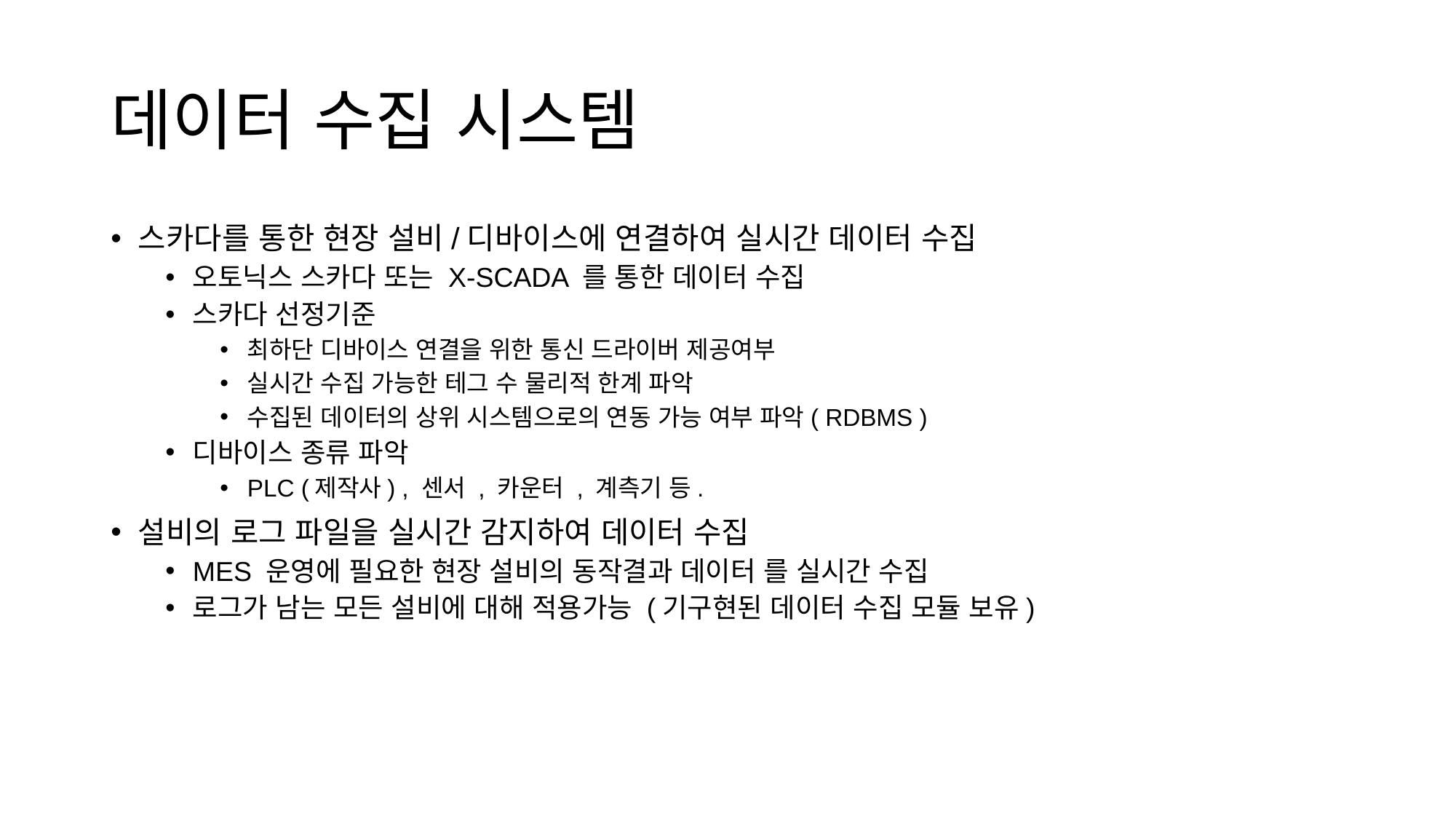

# 데이터 수집 시스템
스카다를 통한 현장 설비/디바이스에 연결하여 실시간 데이터 수집
오토닉스 스카다 또는 X-SCADA 를 통한 데이터 수집
스카다 선정기준
최하단 디바이스 연결을 위한 통신 드라이버 제공여부
실시간 수집 가능한 테그 수 물리적 한계 파악
수집된 데이터의 상위 시스템으로의 연동 가능 여부 파악( RDBMS )
디바이스 종류 파악
PLC (제작사) , 센서 , 카운터 , 계측기 등.
설비의 로그 파일을 실시간 감지하여 데이터 수집
MES 운영에 필요한 현장 설비의 동작결과 데이터 를 실시간 수집
로그가 남는 모든 설비에 대해 적용가능 (기구현된 데이터 수집 모듈 보유)